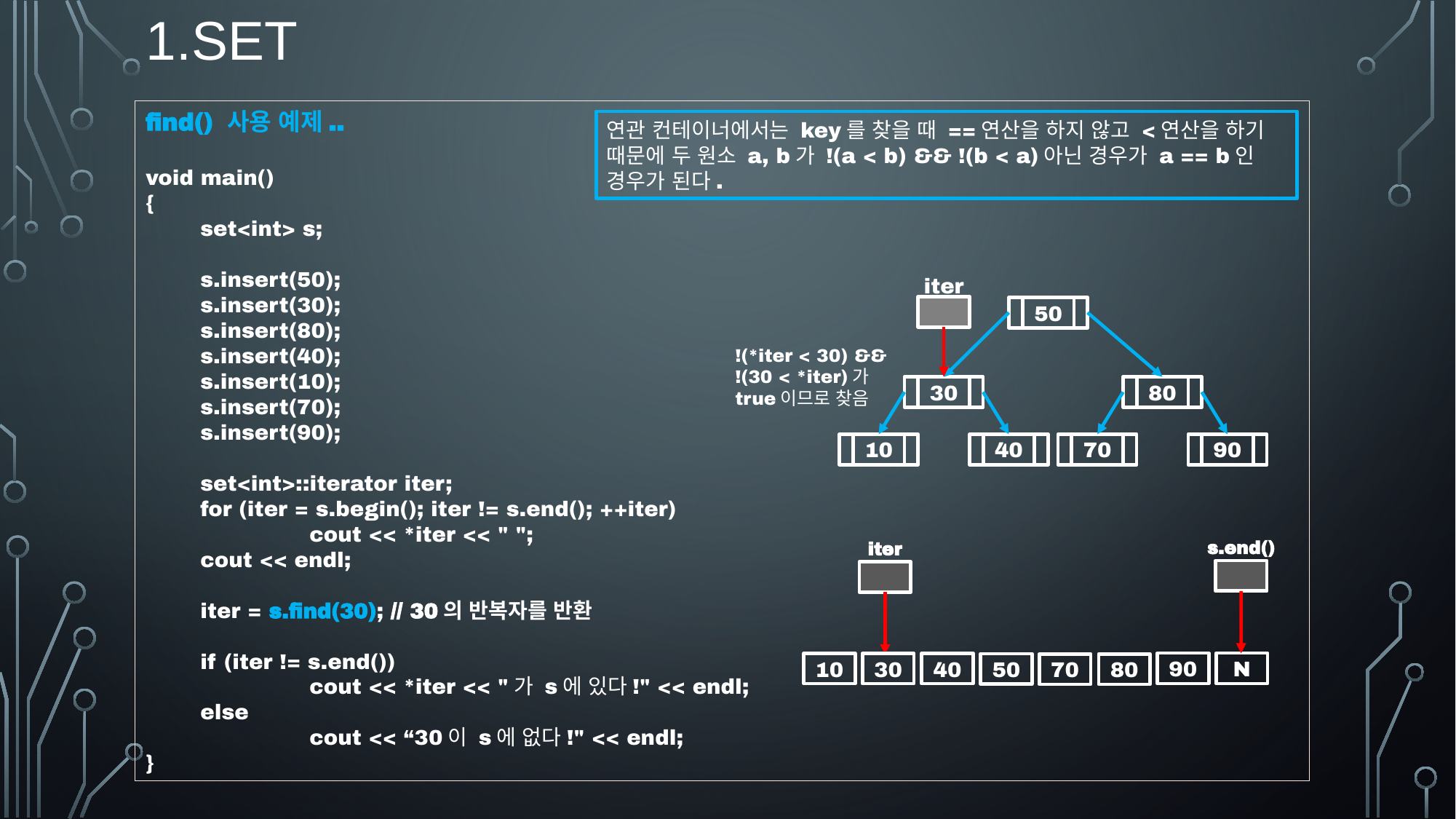

# 1.set
find() 사용 예제..

void main()
{
set<int> s;

s.insert(50);
s.insert(30);
s.insert(80);
s.insert(40);
s.insert(10);
s.insert(70);
s.insert(90);

set<int>::iterator iter;
for (iter = s.begin(); iter != s.end(); ++iter)
	cout << *iter << " ";
cout << endl;

iter = s.find(30); // 30의 반복자를 반환

if (iter != s.end())
	cout << *iter << "가 s에 있다!" << endl;
else
	cout << “30이 s에 없다!" << endl;
}
연관 컨테이너에서는 key를 찾을 때 ==연산을 하지 않고 <연산을 하기 때문에 두 원소 a, b가 !(a < b) && !(b < a)아닌 경우가 a == b인 경우가 된다.
iter

50

30

80

10

40

70

90

!(*iter < 30) &&
!(30 < *iter)가
true이므로 찾음
s.end()
iter

N
90
10
30
40
50
70
80